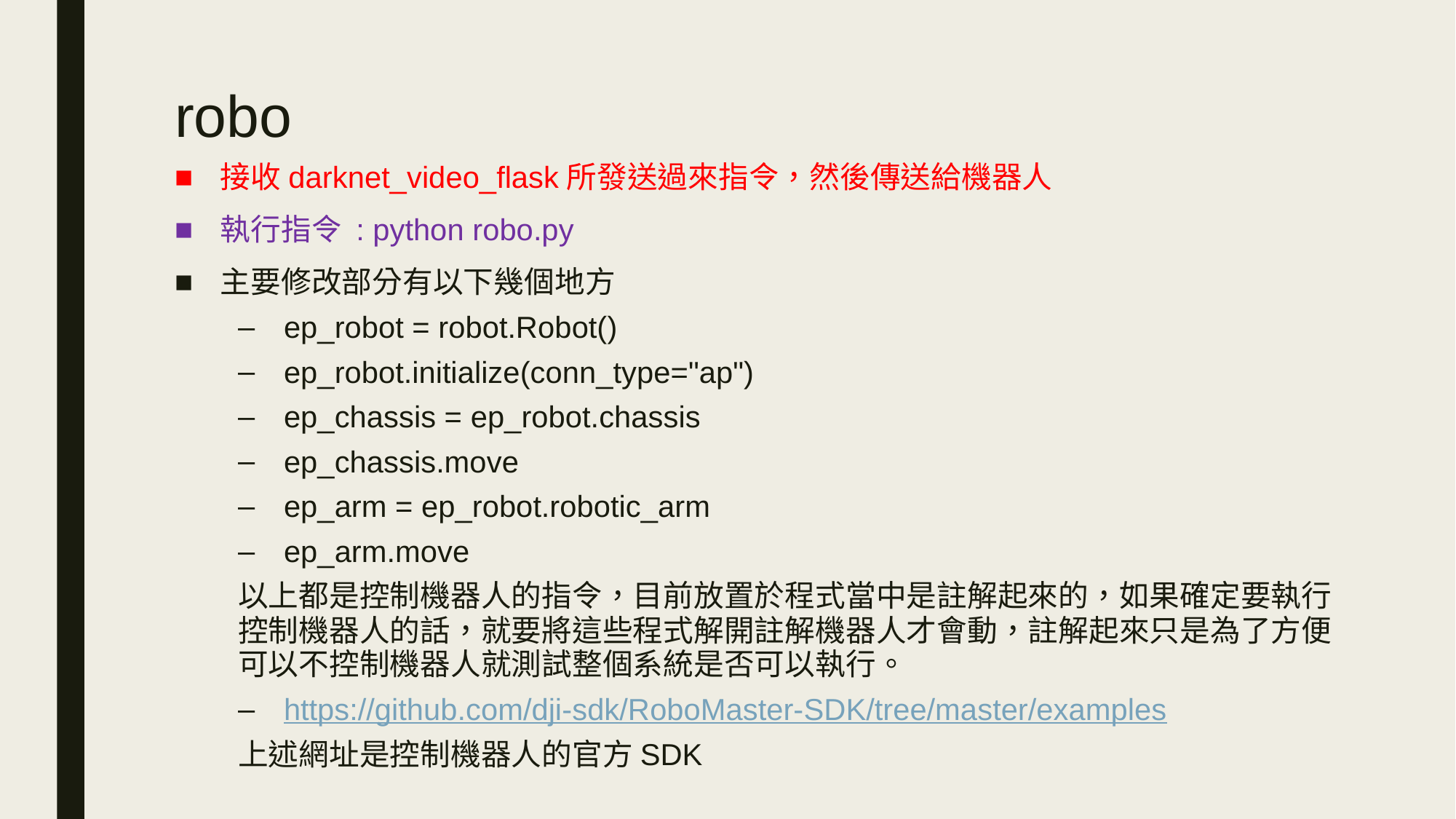

# robo
接收darknet_video_flask所發送過來指令，然後傳送給機器人
執行指令 : python robo.py
主要修改部分有以下幾個地方
ep_robot = robot.Robot()
ep_robot.initialize(conn_type="ap")
ep_chassis = ep_robot.chassis
ep_chassis.move
ep_arm = ep_robot.robotic_arm
ep_arm.move
以上都是控制機器人的指令，目前放置於程式當中是註解起來的，如果確定要執行控制機器人的話，就要將這些程式解開註解機器人才會動，註解起來只是為了方便可以不控制機器人就測試整個系統是否可以執行。
https://github.com/dji-sdk/RoboMaster-SDK/tree/master/examples
上述網址是控制機器人的官方SDK